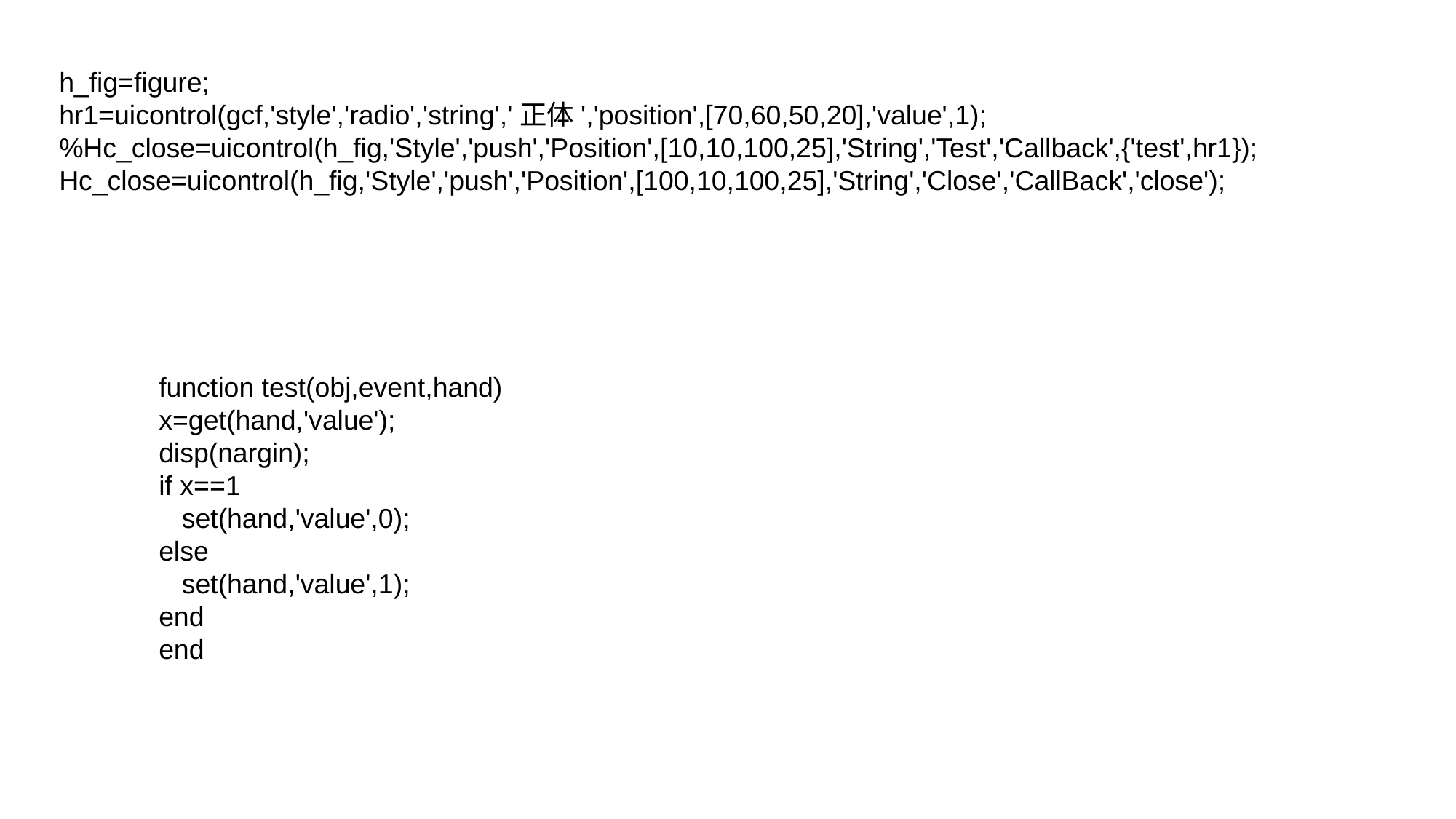

h_fig=figure;
hr1=uicontrol(gcf,'style','radio','string','正体','position',[70,60,50,20],'value',1);
%Hc_close=uicontrol(h_fig,'Style','push','Position',[10,10,100,25],'String','Test','Callback',{'test',hr1});
Hc_close=uicontrol(h_fig,'Style','push','Position',[100,10,100,25],'String','Close','CallBack','close');
function test(obj,event,hand)
x=get(hand,'value');
disp(nargin);
if x==1
   set(hand,'value',0);
else
   set(hand,'value',1);
end
end